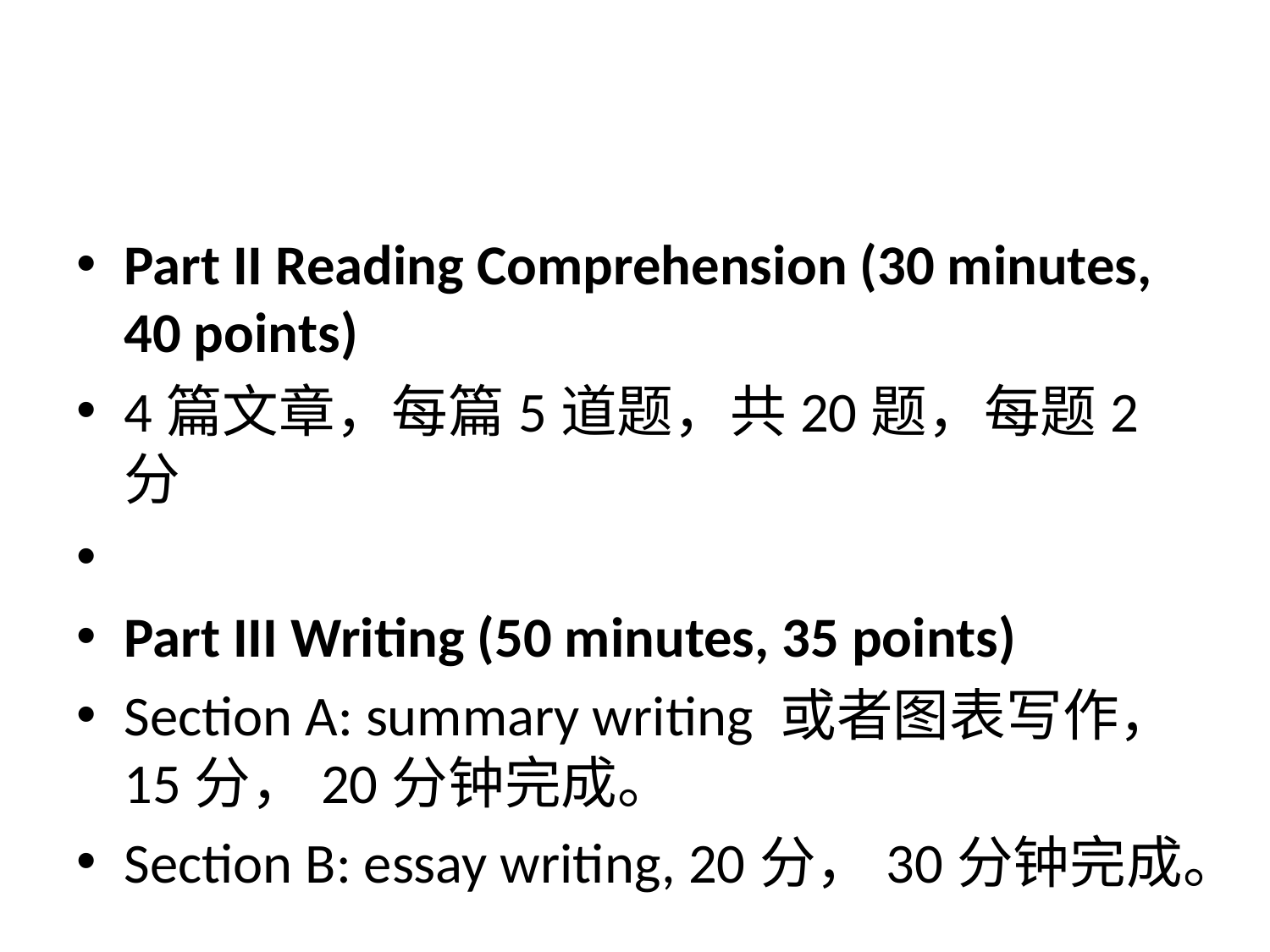

#
Part II Reading Comprehension (30 minutes, 40 points)
4篇文章，每篇5道题，共20题，每题2分

Part III Writing (50 minutes, 35 points)
Section A: summary writing 或者图表写作，15分，20分钟完成。
Section B: essay writing, 20分，30分钟完成。